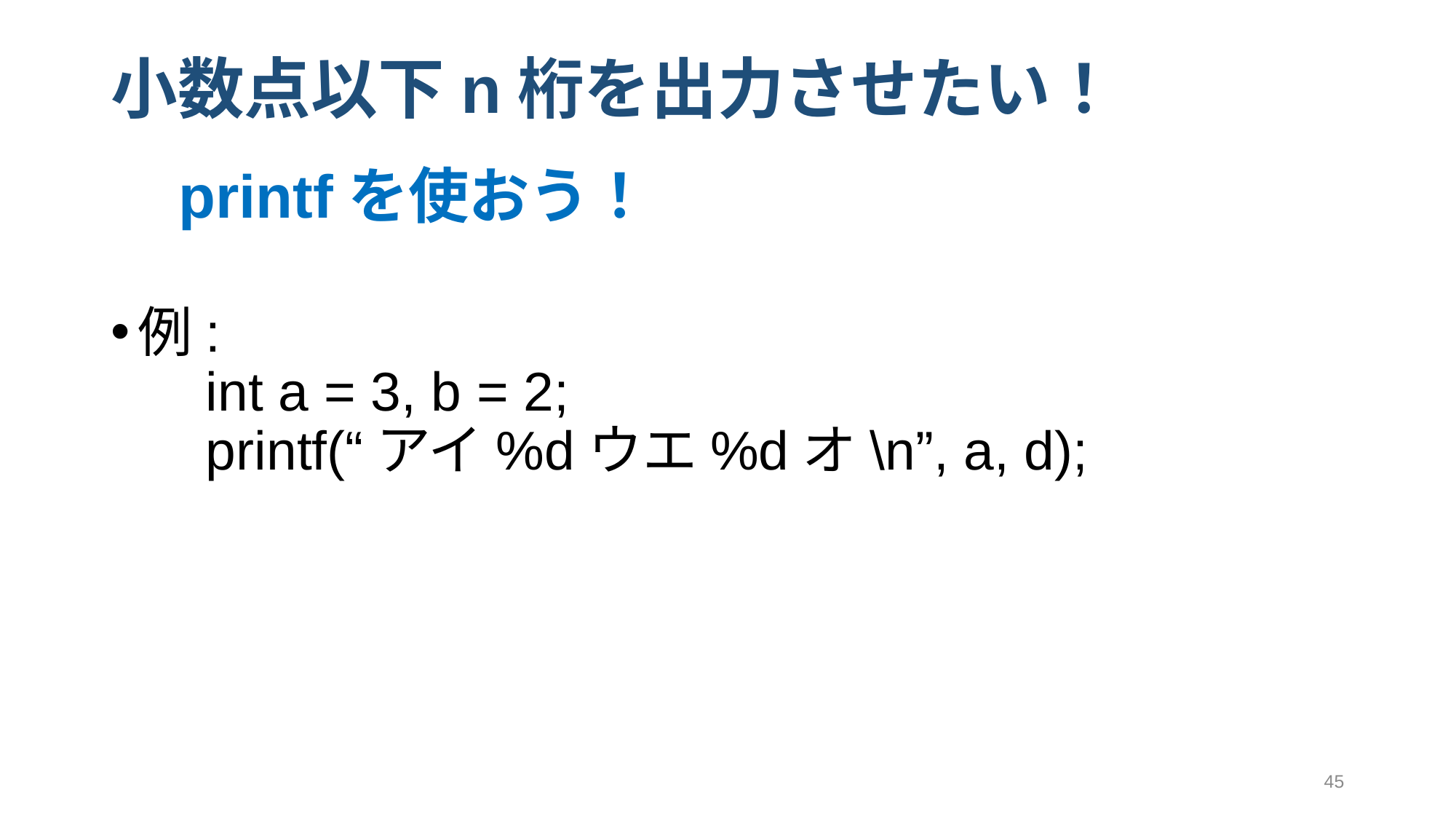

# 小数点以下n桁を出力させたい！
　printfを使おう！
例:
　int a = 3, b = 2;
　printf(“アイ%dウエ%dオ\n”, a, d);
45